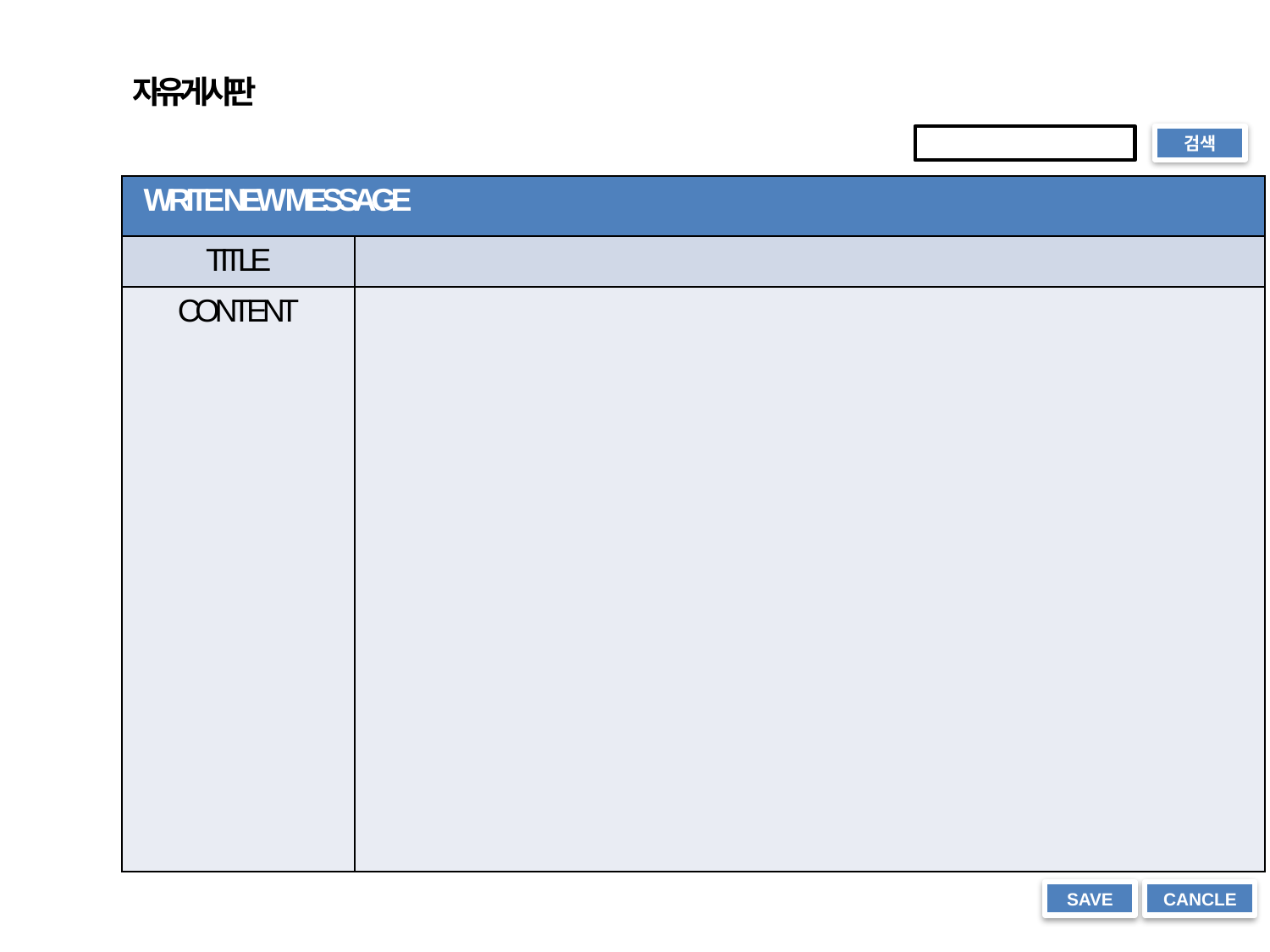

자유게시판

검색
| WRITE NEW MESSAGE |  |
| --- | --- |
| TITLE |  |
| CONTENT |  |
SAVE
CANCLE